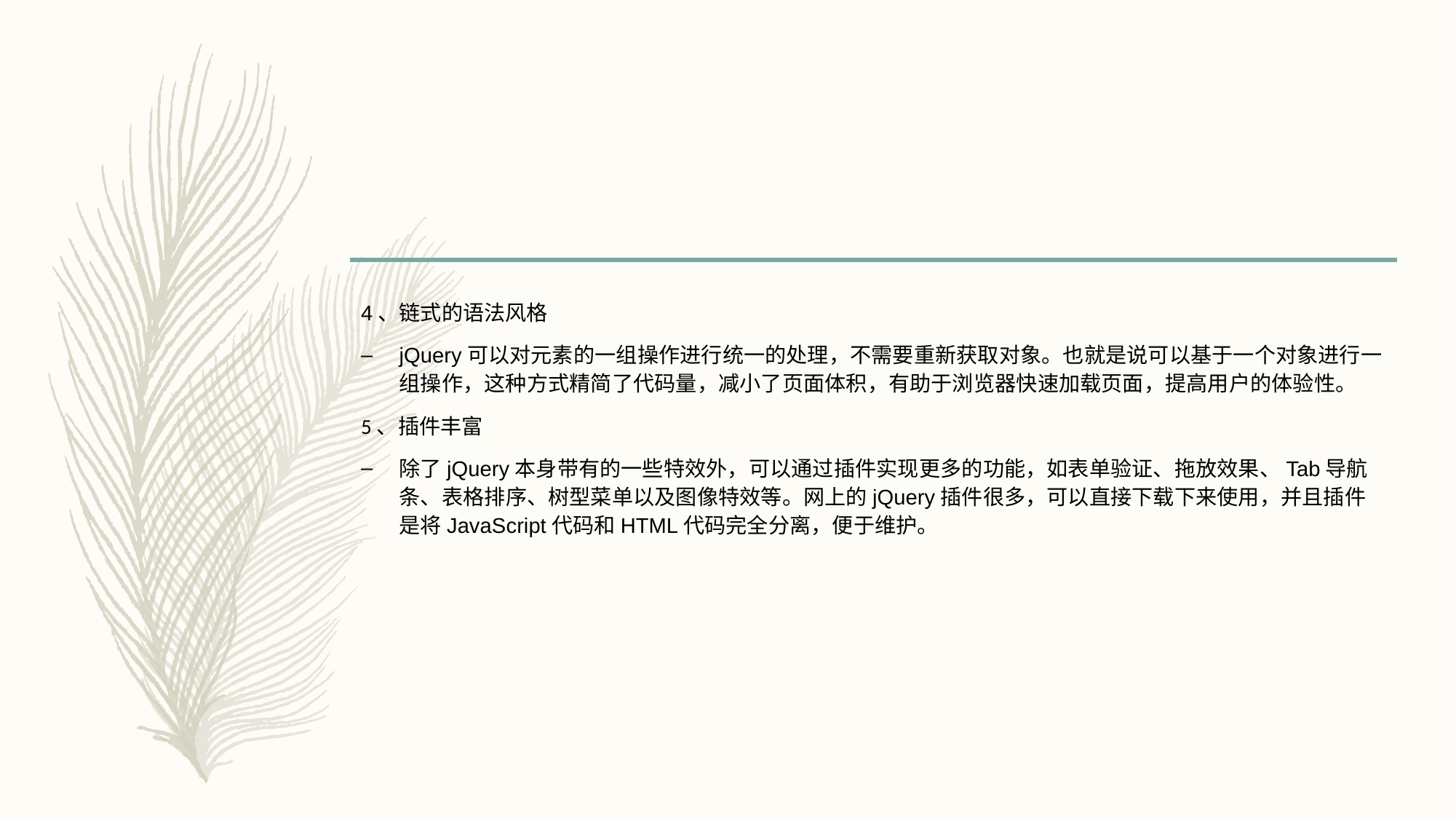

4、链式的语法风格
jQuery可以对元素的一组操作进行统一的处理，不需要重新获取对象。也就是说可以基于一个对象进行一组操作，这种方式精简了代码量，减小了页面体积，有助于浏览器快速加载页面，提高用户的体验性。
5、插件丰富
除了jQuery本身带有的一些特效外，可以通过插件实现更多的功能，如表单验证、拖放效果、Tab导航条、表格排序、树型菜单以及图像特效等。网上的jQuery插件很多，可以直接下载下来使用，并且插件是将JavaScript代码和HTML代码完全分离，便于维护。